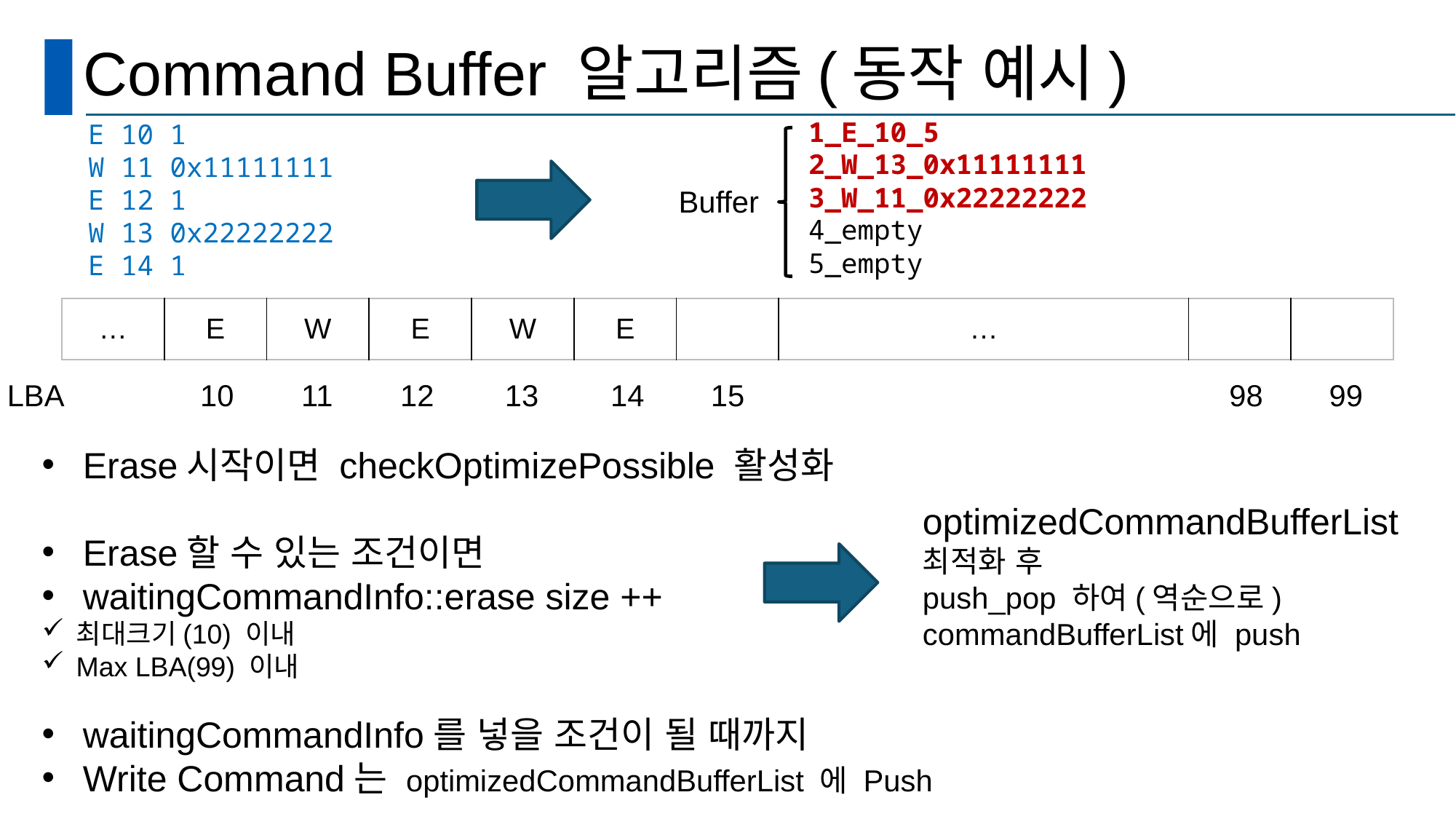

# Command Buffer 알고리즘(동작 예시)
1_E_10_5
2_W_13_0x11111111
3_W_11_0x22222222
4_empty
5_empty
E 10 1
W 11 0x11111111
E 12 1
W 13 0x22222222
E 14 1

Buffer
| … | E | W | E | W | E |  | … |  |  |
| --- | --- | --- | --- | --- | --- | --- | --- | --- | --- |
LBA
10
11
12
13
14
15
98
99
Erase시작이면 checkOptimizePossible 활성화

Erase할 수 있는 조건이면
waitingCommandInfo::erase size ++
최대크기(10) 이내
Max LBA(99) 이내

waitingCommandInfo를 넣을 조건이 될 때까지
Write Command는 optimizedCommandBufferList 에 Push
optimizedCommandBufferList
최적화 후
push_pop 하여(역순으로)
commandBufferList에 push